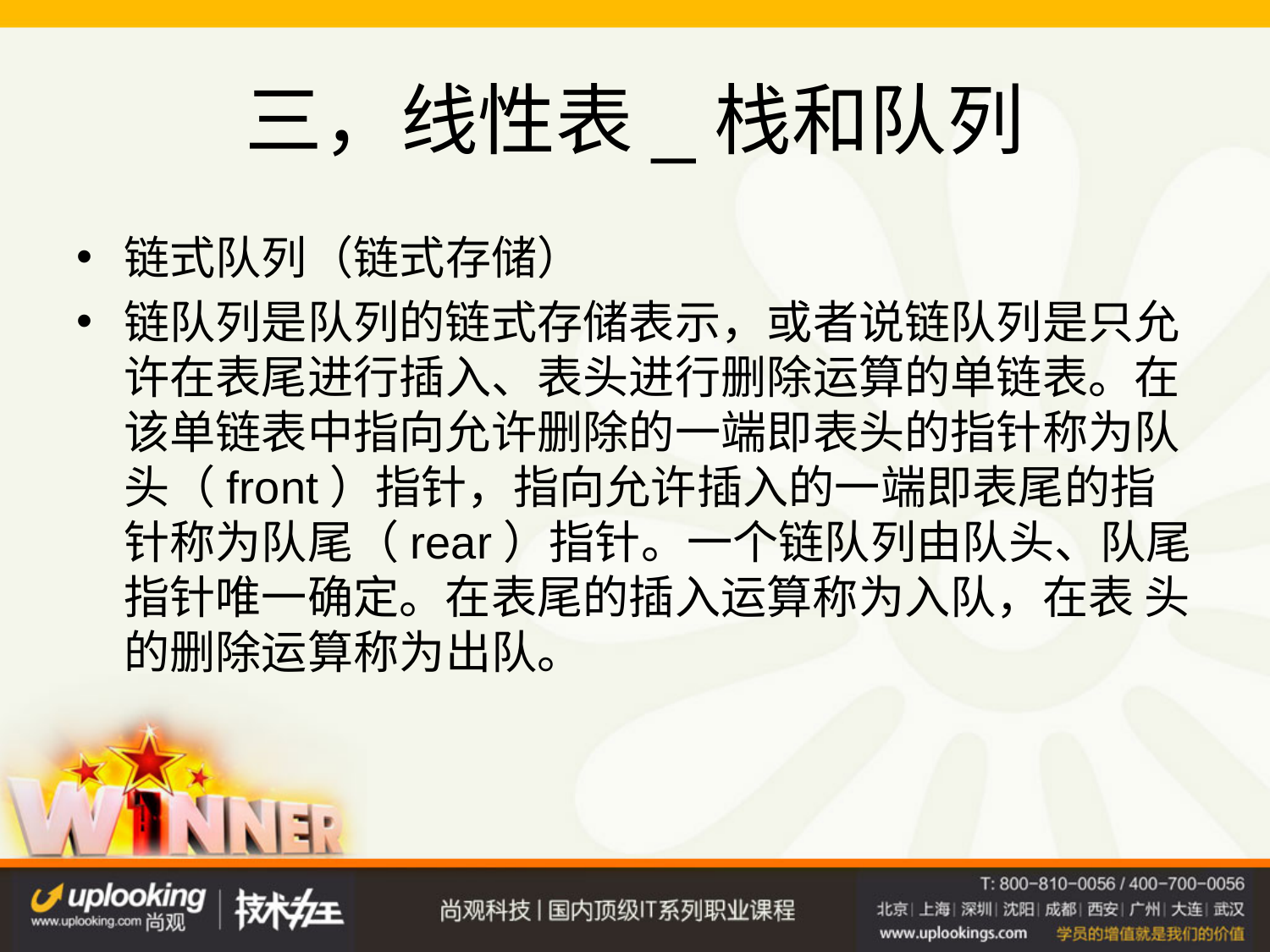

# 三，线性表_栈和队列
链式队列（链式存储）
链队列是队列的链式存储表示，或者说链队列是只允许在表尾进行插入、表头进行删除运算的单链表。在该单链表中指向允许删除的一端即表头的指针称为队 头（front）指针，指向允许插入的一端即表尾的指针称为队尾（rear）指针。一个链队列由队头、队尾指针唯一确定。在表尾的插入运算称为入队，在表 头的删除运算称为出队。